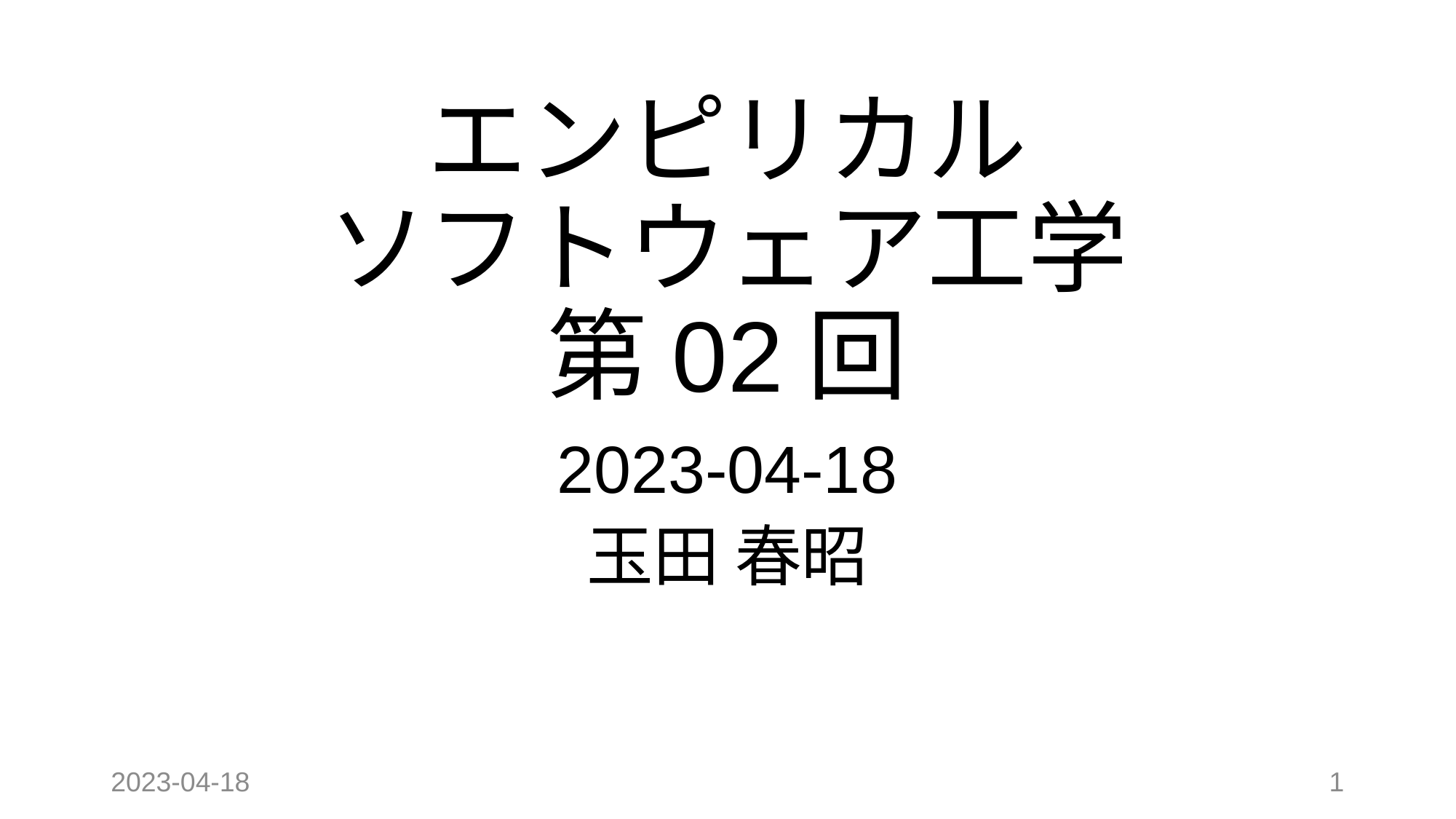

# エンピリカル ソフトウェア工学 第02回
2023-04-18
玉田 春昭
2023-04-18
1